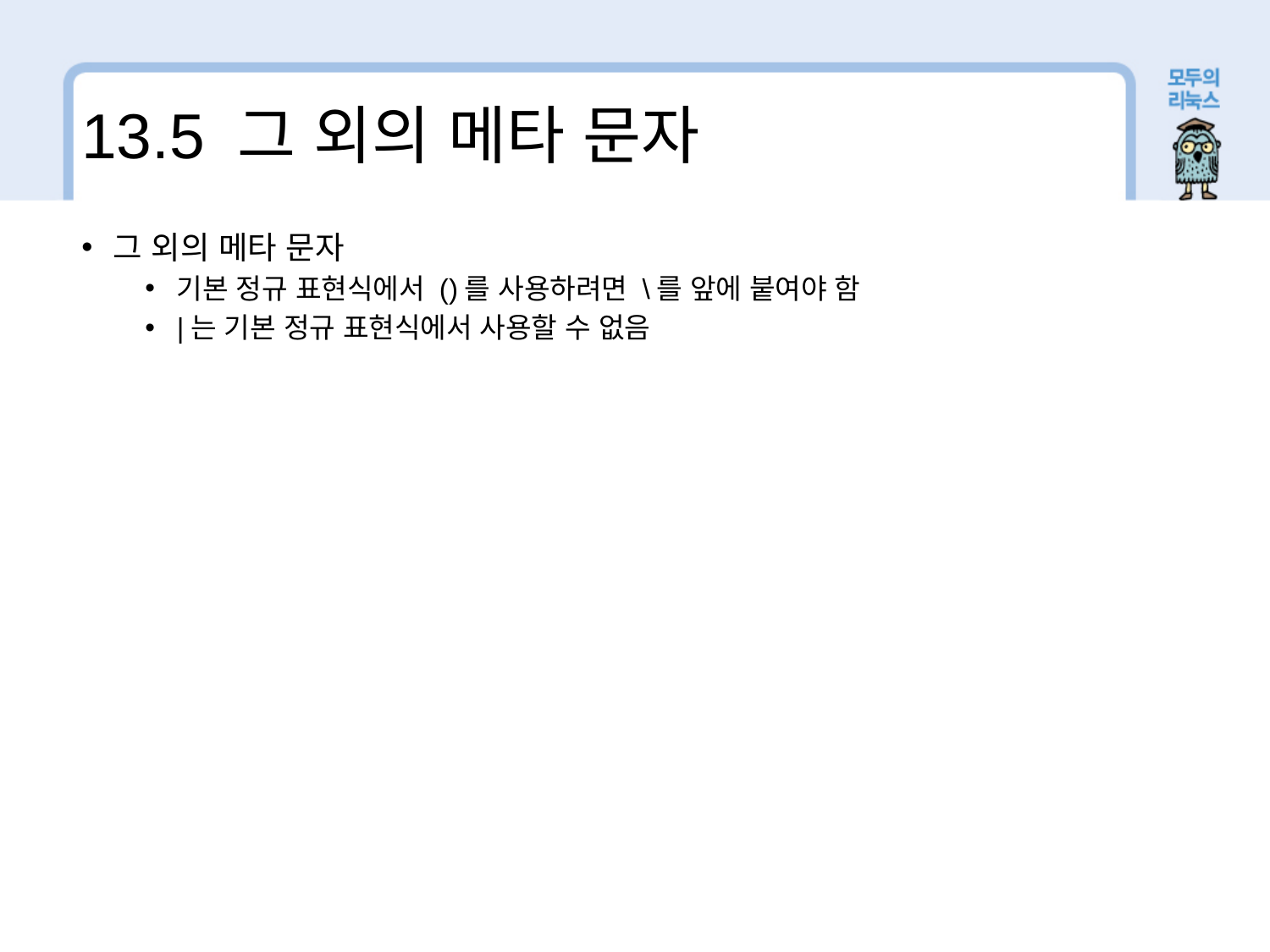

13.5 그 외의 메타 문자
그 외의 메타 문자
기본 정규 표현식에서 ()를 사용하려면 \를 앞에 붙여야 함
|는 기본 정규 표현식에서 사용할 수 없음